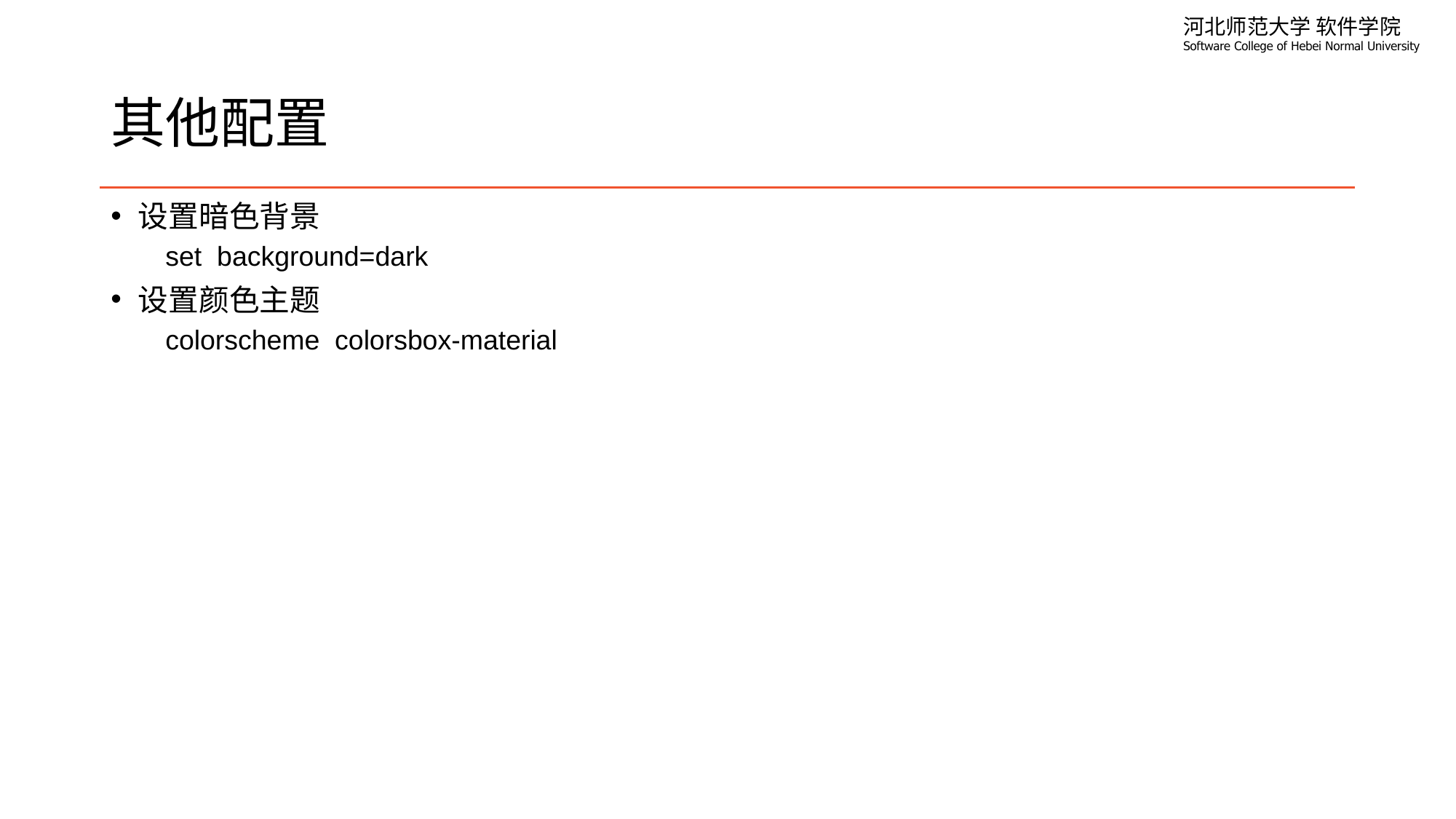

# 其他配置
设置暗色背景
set  background=dark
设置颜色主题
colorscheme  colorsbox-material